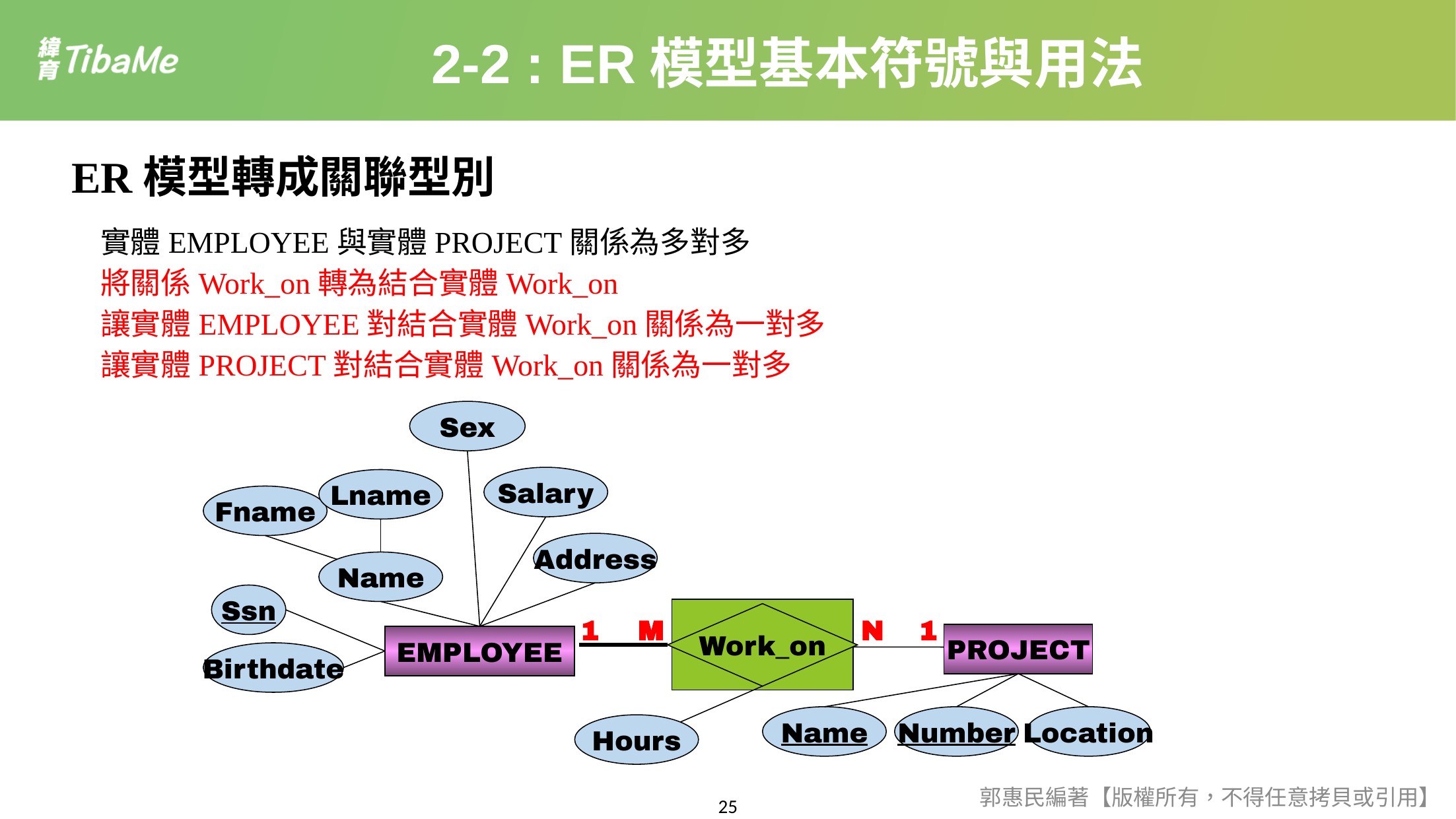

2-2 : ER模型基本符號與用法

ER模型轉成關聯型別
實體EMPLOYEE與實體PROJECT關係為多對多
將關係Work_on轉為結合實體Work_on
讓實體EMPLOYEE對結合實體Work_on關係為一對多
讓實體PROJECT對結合實體Work_on關係為一對多
Sex
Salary
Lname
Fname
Address
Name
Ssn

Work_on
1
M
N
1
PROJECT
EMPLOYEE
Birthdate
Name
Number
Location
Hours
郭惠民編著【版權所有，不得任意拷貝或引用】